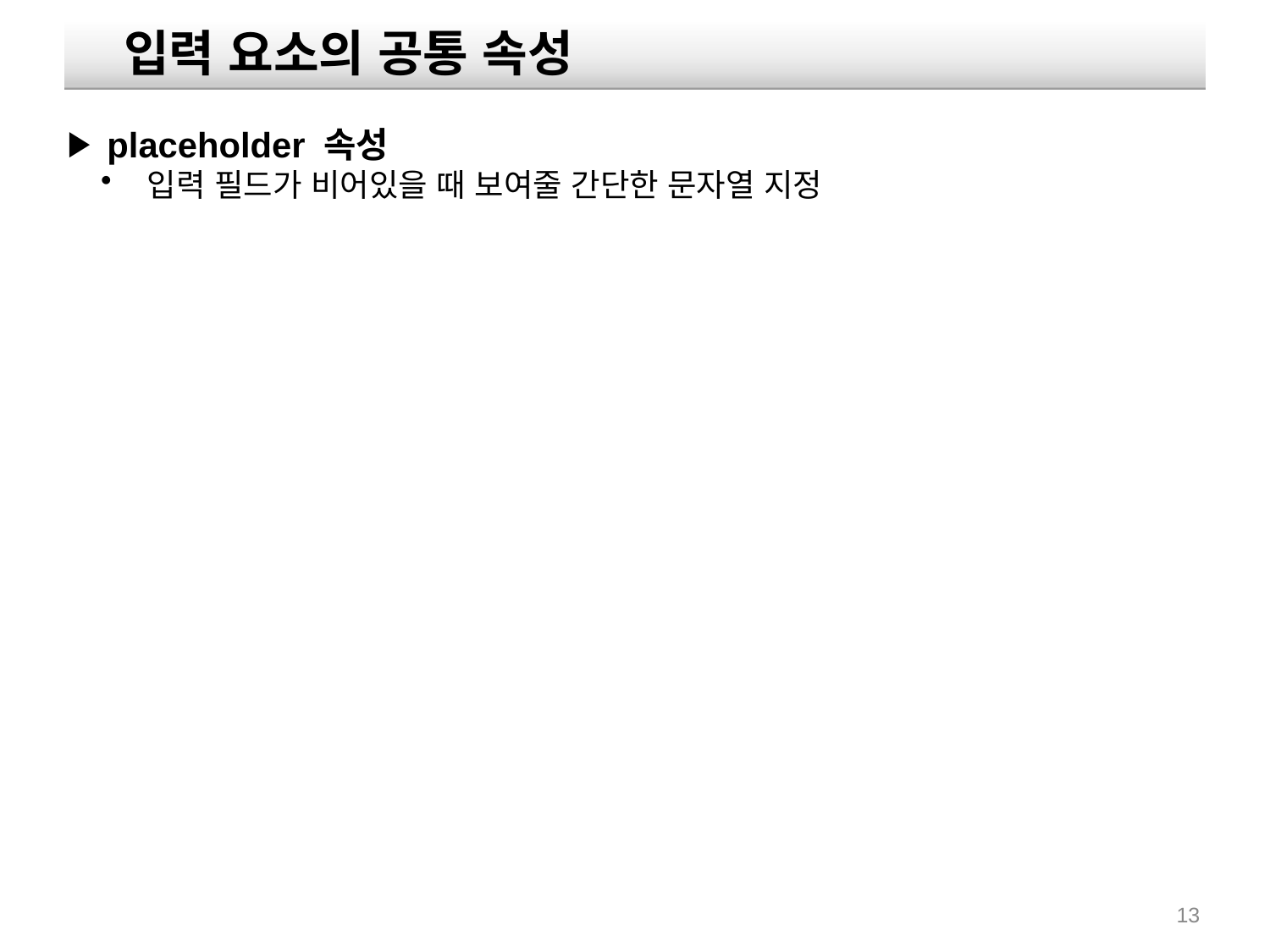

입력 요소의 공통 속성
 placeholder 속성
 입력 필드가 비어있을 때 보여줄 간단한 문자열 지정
13